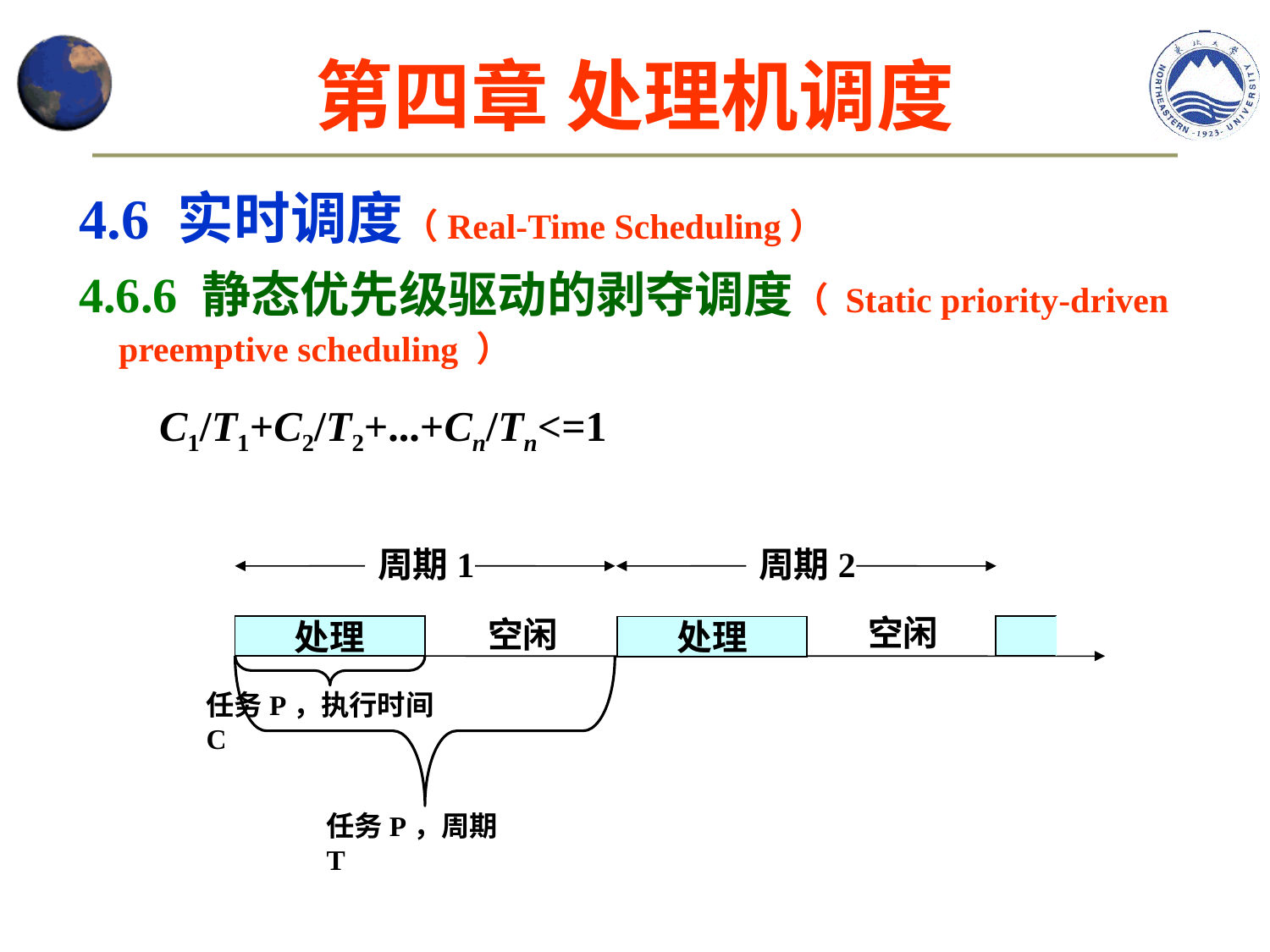

# 第四章 处理机调度
4.6 实时调度（Real-Time Scheduling）
4.6.6 静态优先级驱动的剥夺调度（ Static priority-driven preemptive scheduling ）
 C1/T1+C2/T2+...+Cn/Tn<=1
周期1
周期2

空闲
空闲
处理

处理

任务P，执行时间C

任务P，周期T